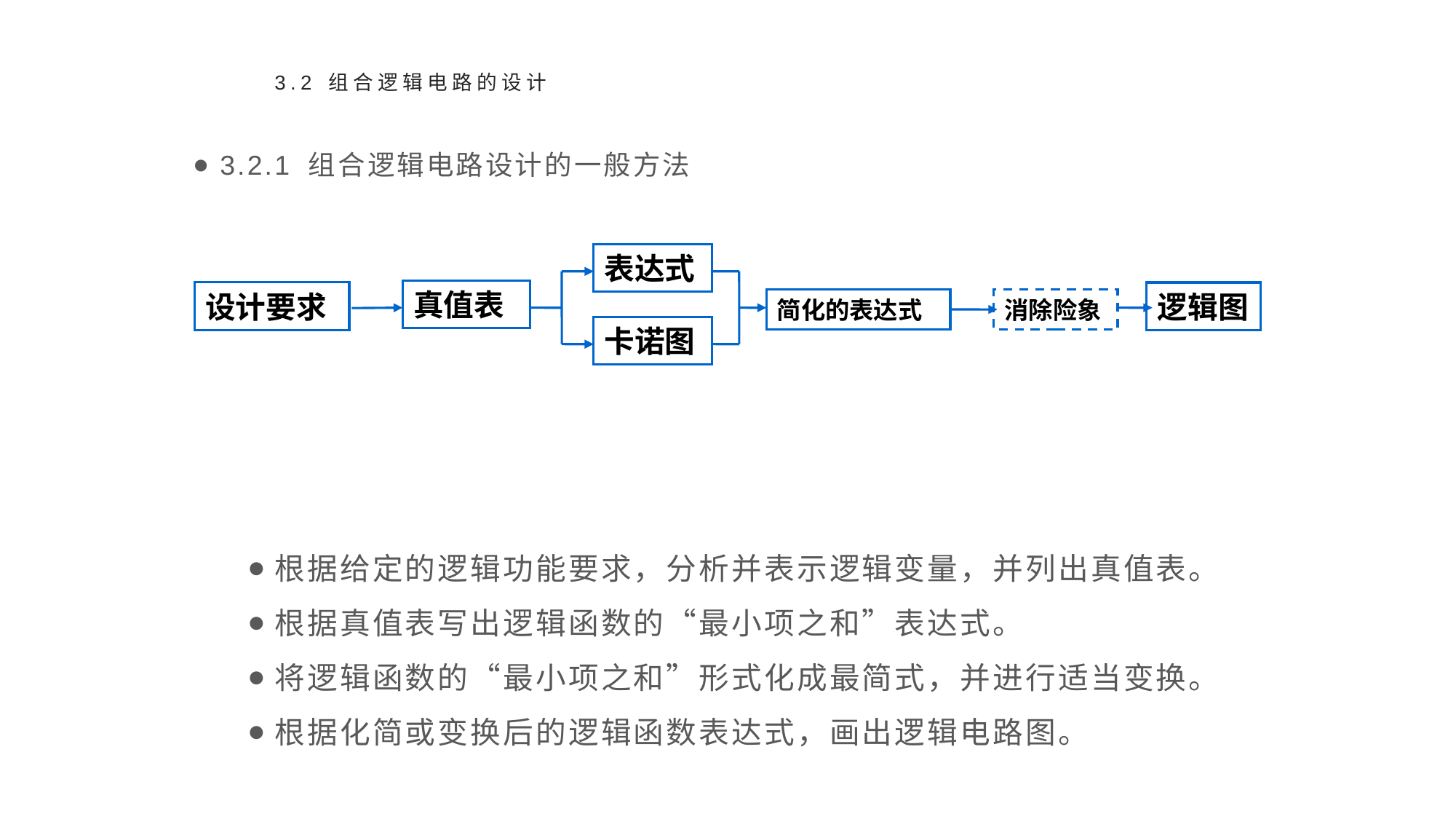

# 3.2 组合逻辑电路的设计
3.2.1 组合逻辑电路设计的一般方法

根据给定的逻辑功能要求，分析并表示逻辑变量，并列出真值表。
根据真值表写出逻辑函数的“最小项之和”表达式。
将逻辑函数的“最小项之和”形式化成最简式，并进行适当变换。
根据化简或变换后的逻辑函数表达式，画出逻辑电路图。

表达式

真值表
设计要求
逻辑图
简化的表达式
消除险象

卡诺图